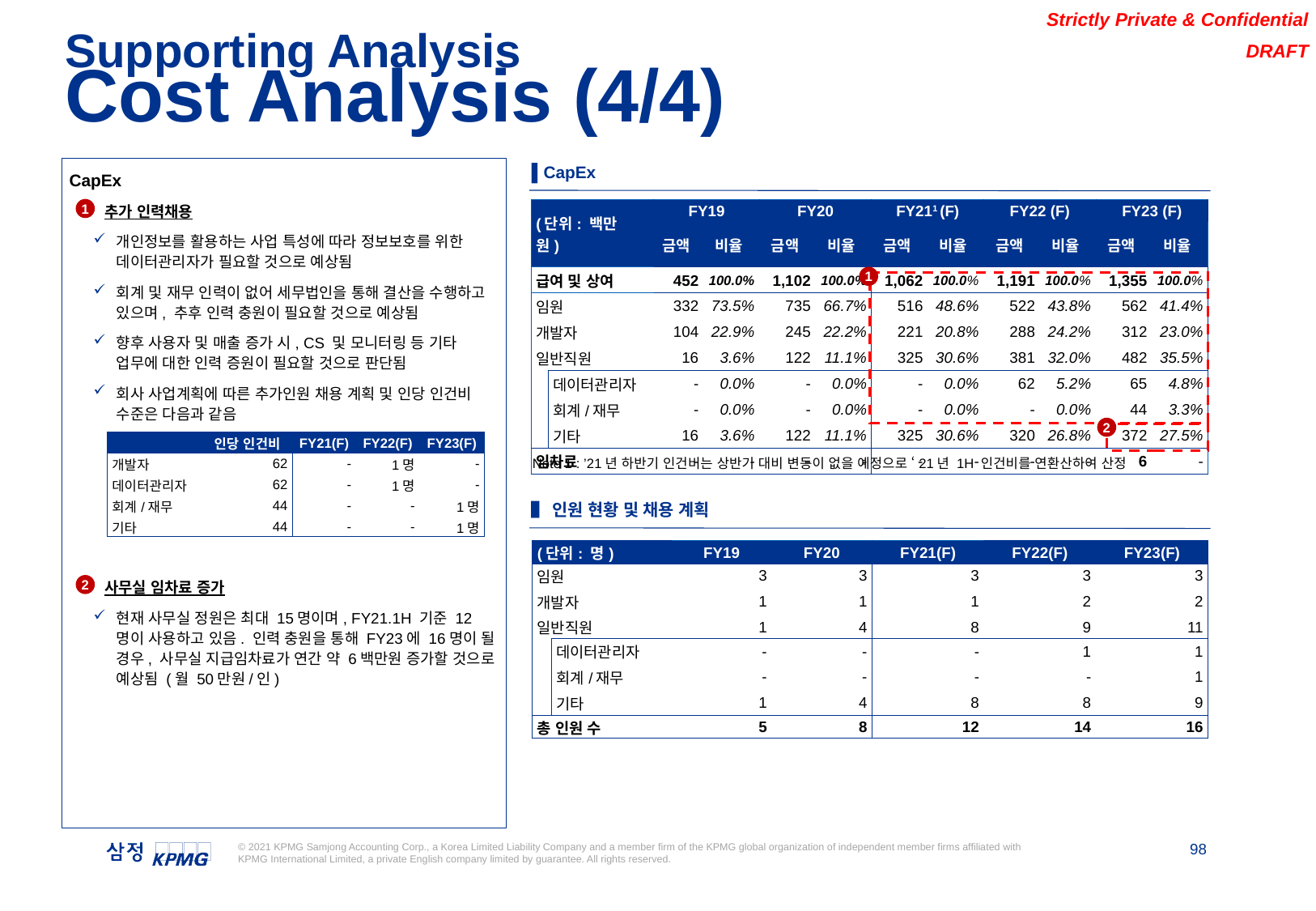

Supporting Analysis
Cost Analysis (4/4)
▌CapEx

CapEx
추가 인력채용
개인정보를 활용하는 사업 특성에 따라 정보보호를 위한 데이터관리자가 필요할 것으로 예상됨
회계 및 재무 인력이 없어 세무법인을 통해 결산을 수행하고 있으며, 추후 인력 충원이 필요할 것으로 예상됨
향후 사용자 및 매출 증가 시, CS 및 모니터링 등 기타 업무에 대한 인력 증원이 필요할 것으로 판단됨
회사 사업계획에 따른 추가인원 채용 계획 및 인당 인건비 수준은 다음과 같음

사무실 임차료 증가
현재 사무실 정원은 최대 15명이며, FY21.1H 기준 12명이 사용하고 있음. 인력 충원을 통해 FY23에 16명이 될 경우, 사무실 지급임차료가 연간 약 6백만원 증가할 것으로 예상됨 (월 50만원/인)

1
| (단위: 백만원) |  | FY19 |  | FY20 |  | FY211 (F) |  | FY22 (F) |  | FY23 (F) |  |
| --- | --- | --- | --- | --- | --- | --- | --- | --- | --- | --- | --- |
|  |  | 금액 | 비율 | 금액 | 비율 | 금액 | 비율 | 금액 | 비율 | 금액 | 비율 |
| 급여 및 상여 |  | 452 | 100.0% | 1,102 | 100.0% | 1,062 | 100.0% | 1,191 | 100.0% | 1,355 | 100.0% |
| 임원 |  | 332 | 73.5% | 735 | 66.7% | 516 | 48.6% | 522 | 43.8% | 562 | 41.4% |
| 개발자 |  | 104 | 22.9% | 245 | 22.2% | 221 | 20.8% | 288 | 24.2% | 312 | 23.0% |
| 일반직원 |  | 16 | 3.6% | 122 | 11.1% | 325 | 30.6% | 381 | 32.0% | 482 | 35.5% |
|  | 데이터관리자 | - | 0.0% | - | 0.0% | - | 0.0% | 62 | 5.2% | 65 | 4.8% |
|  | 회계/재무 | - | 0.0% | - | 0.0% | - | 0.0% | - | 0.0% | 44 | 3.3% |
|  | 기타 | 16 | 3.6% | 122 | 11.1% | 325 | 30.6% | 320 | 26.8% | 372 | 27.5% |
| 임차료 |  | - | - | - | - | - | - | - | - | 6 | - |
1

2

|  | 인당 인건비 | FY21(F) | FY22(F) | FY23(F) |
| --- | --- | --- | --- | --- |
| 개발자 | 62 | - | 1명 | - |
| 데이터관리자 | 62 | - | 1명 | - |
| 회계/재무 | 44 | - | - | 1명 |
| 기타 | 44 | - | - | 1명 |
Note 1 : ’21년 하반기 인건비는 상반기 대비 변동이 없을 예정으로 ‘21년 1H 인건비를 연환산하여 산정
▌인원 현황 및 채용 계획

| (단위: 명) |  | FY19 | FY20 | FY21(F) | FY22(F) | FY23(F) |
| --- | --- | --- | --- | --- | --- | --- |
| 임원 |  | 3 | 3 | 3 | 3 | 3 |
| 개발자 |  | 1 | 1 | 1 | 2 | 2 |
| 일반직원 |  | 1 | 4 | 8 | 9 | 11 |
|  | 데이터관리자 | - | - | - | 1 | 1 |
|  | 회계/재무 | - | - | - | - | 1 |
|  | 기타 | 1 | 4 | 8 | 8 | 9 |
| 총 인원 수 |  | 5 | 8 | 12 | 14 | 16 |
2